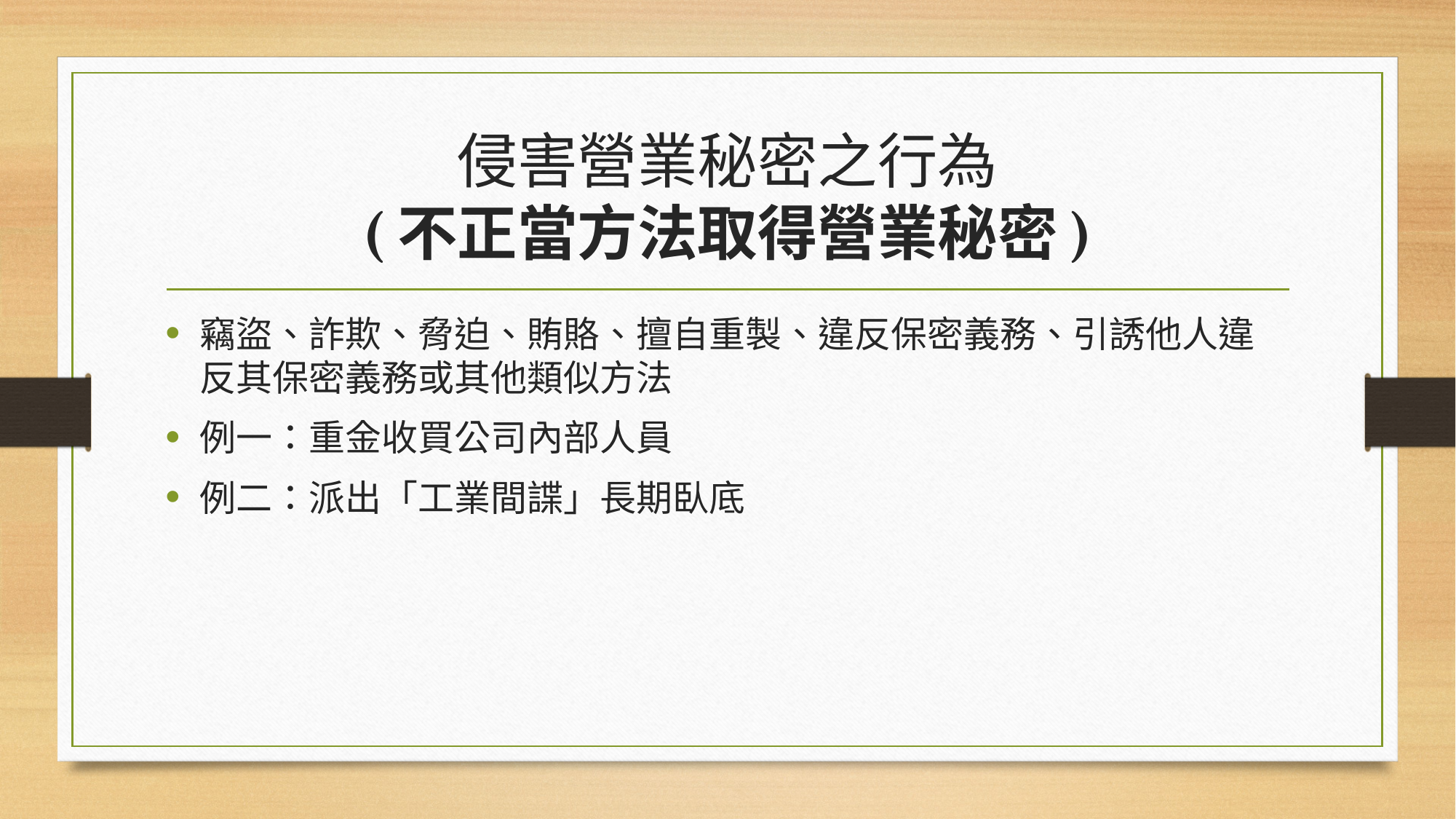

# 侵害營業秘密之行為 (不正當方法取得營業秘密)
竊盜、詐欺、脅迫、賄賂、擅自重製、違反保密義務、引誘他人違反其保密義務或其他類似方法
例一：重金收買公司內部人員
例二：派出「工業間諜」長期臥底